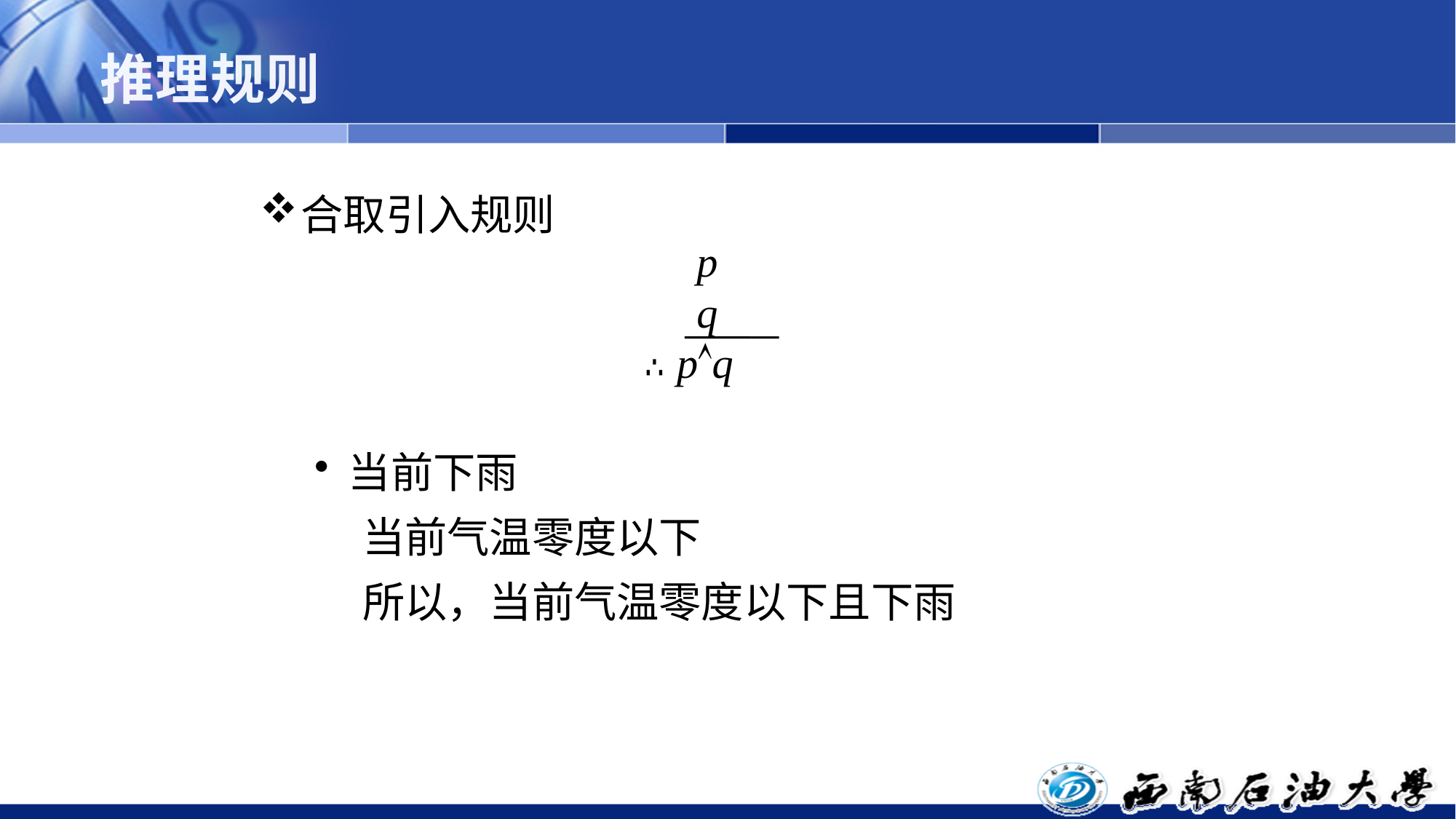

# 推理规则
合取引入规则

当前下雨
    当前气温零度以下
    所以，当前气温零度以下且下雨
     p
     q
∴ p∧q